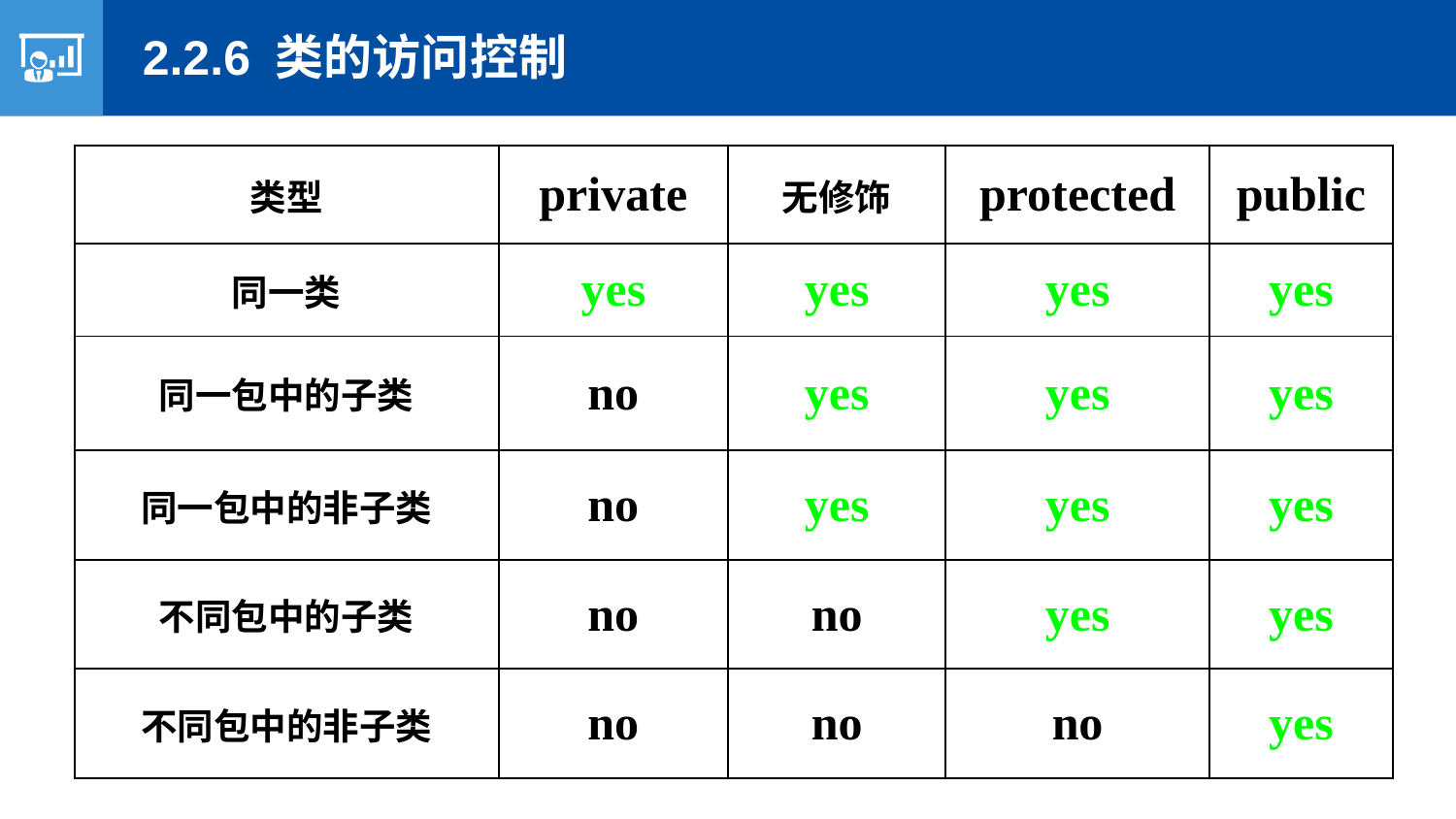

2.2.6 类的访问控制
| 类型 | private | 无修饰 | protected | public |
| --- | --- | --- | --- | --- |
| 同一类 | yes | yes | yes | yes |
| 同一包中的子类 | no | yes | yes | yes |
| 同一包中的非子类 | no | yes | yes | yes |
| 不同包中的子类 | no | no | yes | yes |
| 不同包中的非子类 | no | no | no | yes |